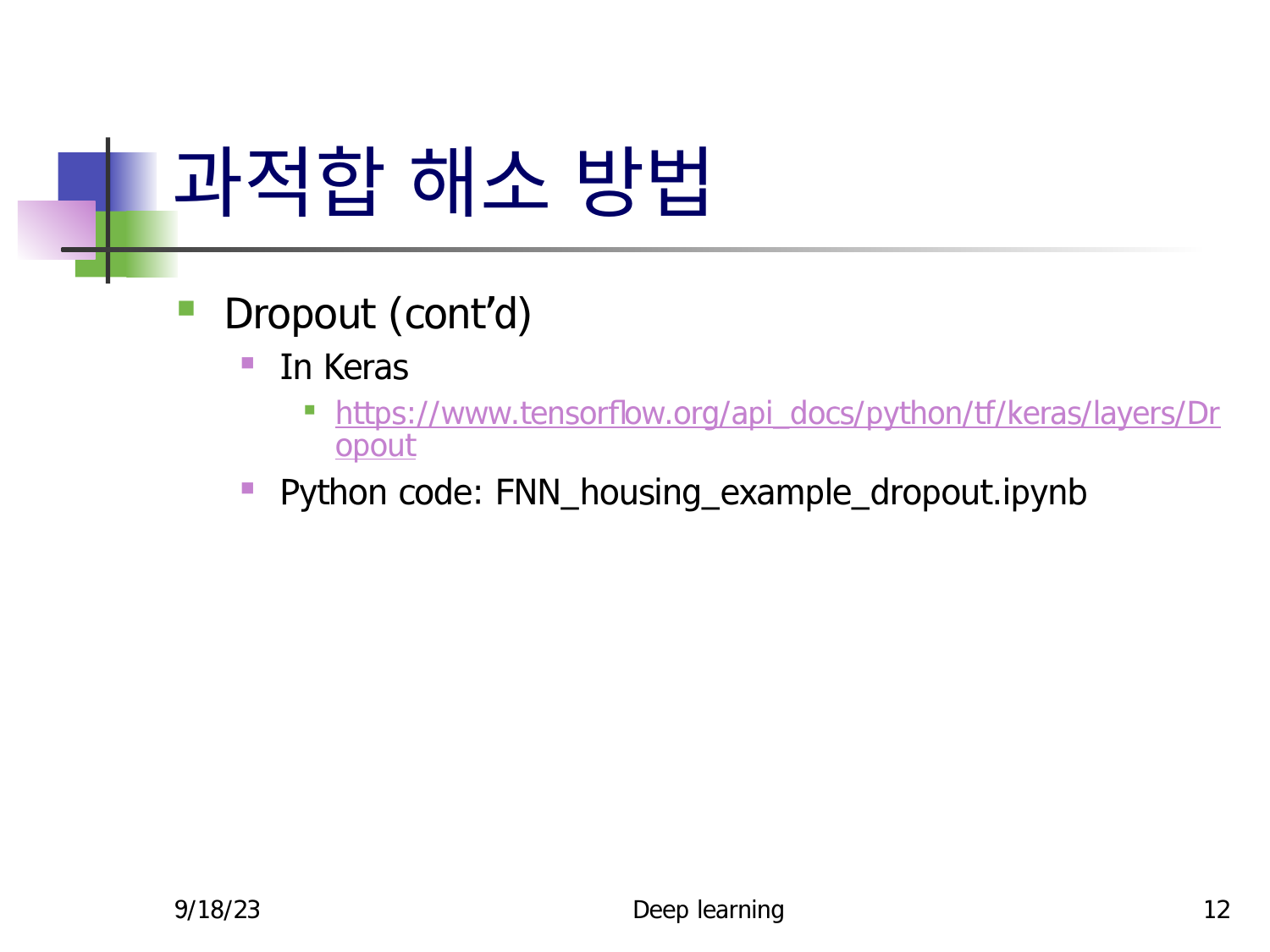

# 과적합 해소 방법
Dropout (cont’d)
In Keras
https://www.tensorflow.org/api_docs/python/tf/keras/layers/Dropout
Python code: FNN_housing_example_dropout.ipynb
9/18/23
Deep learning
12